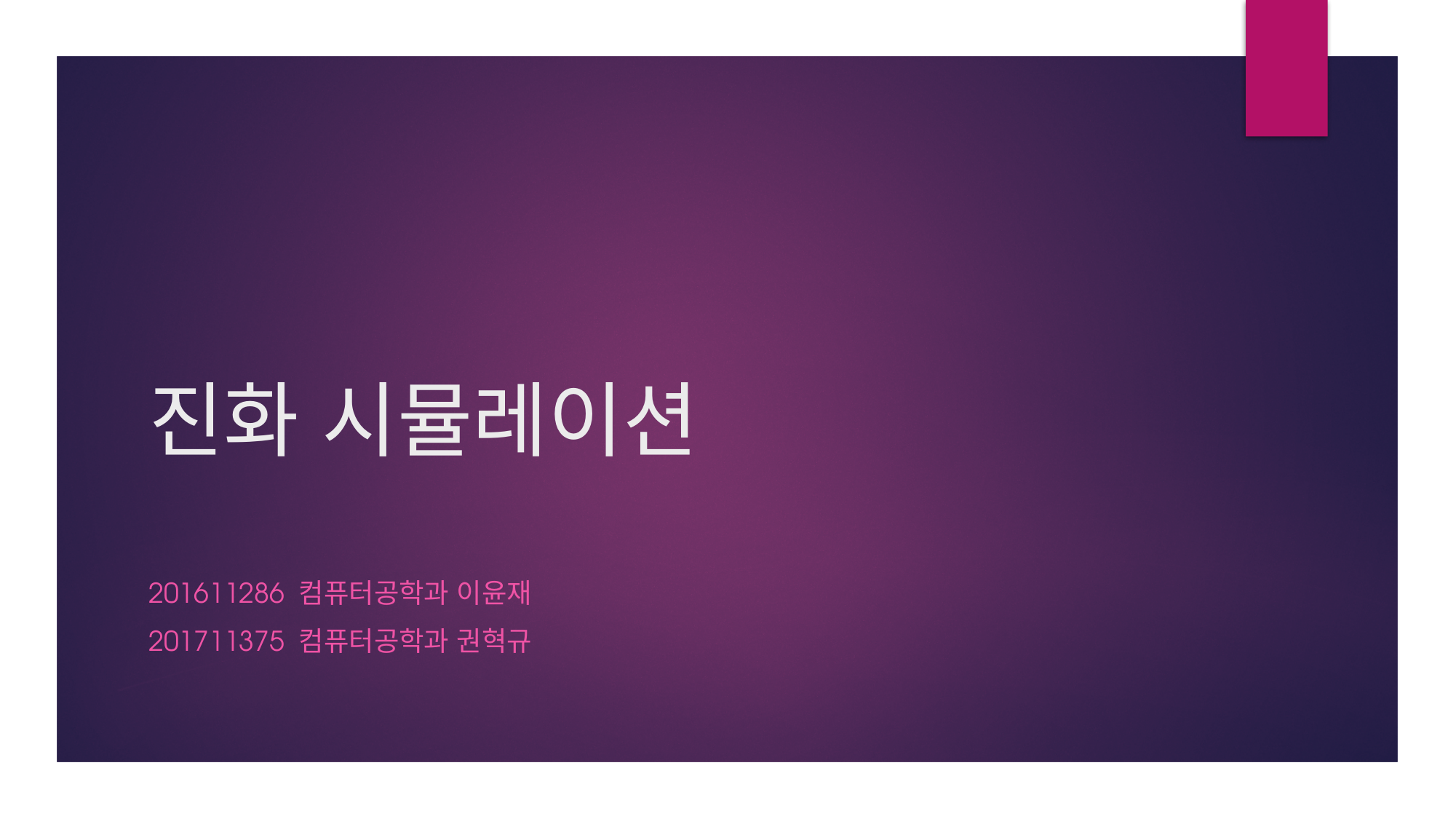

# 진화 시뮬레이션
201611286 컴퓨터공학과 이윤재
201711375 컴퓨터공학과 권혁규